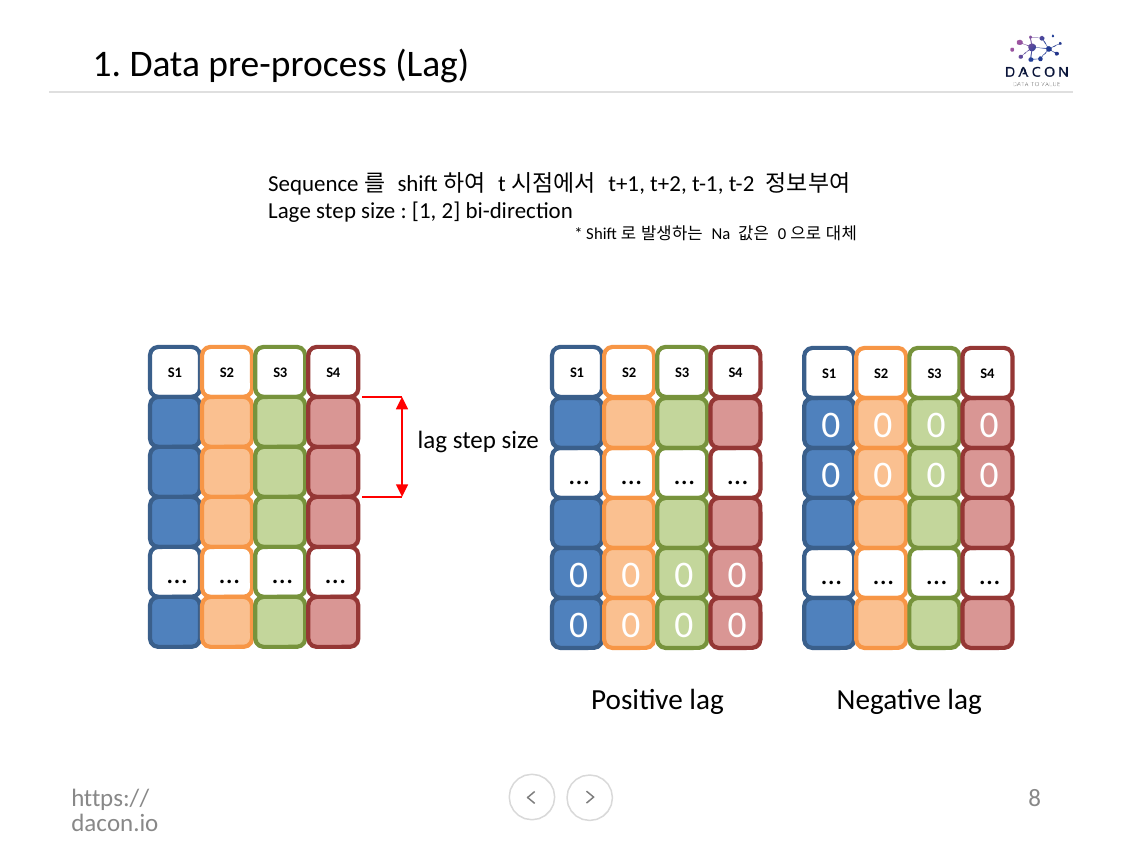

1. Data pre-process (Lag)
Sequence를 shift하여 t시점에서 t+1, t+2, t-1, t-2 정보부여
Lage step size : [1, 2] bi-direction
* Shift로 발생하는 Na 값은 0으로 대체
S1
S2
S3
S4

…
…
…
…

S1
S2
S3
S4

…
…
…
…

0
0
0
0
0
0
0
0
S1
S2
S3
S4
0
0
0
0
0
0
0
0

…
…
…
…

lag step size
Positive lag
Negative lag
https://dacon.io
8